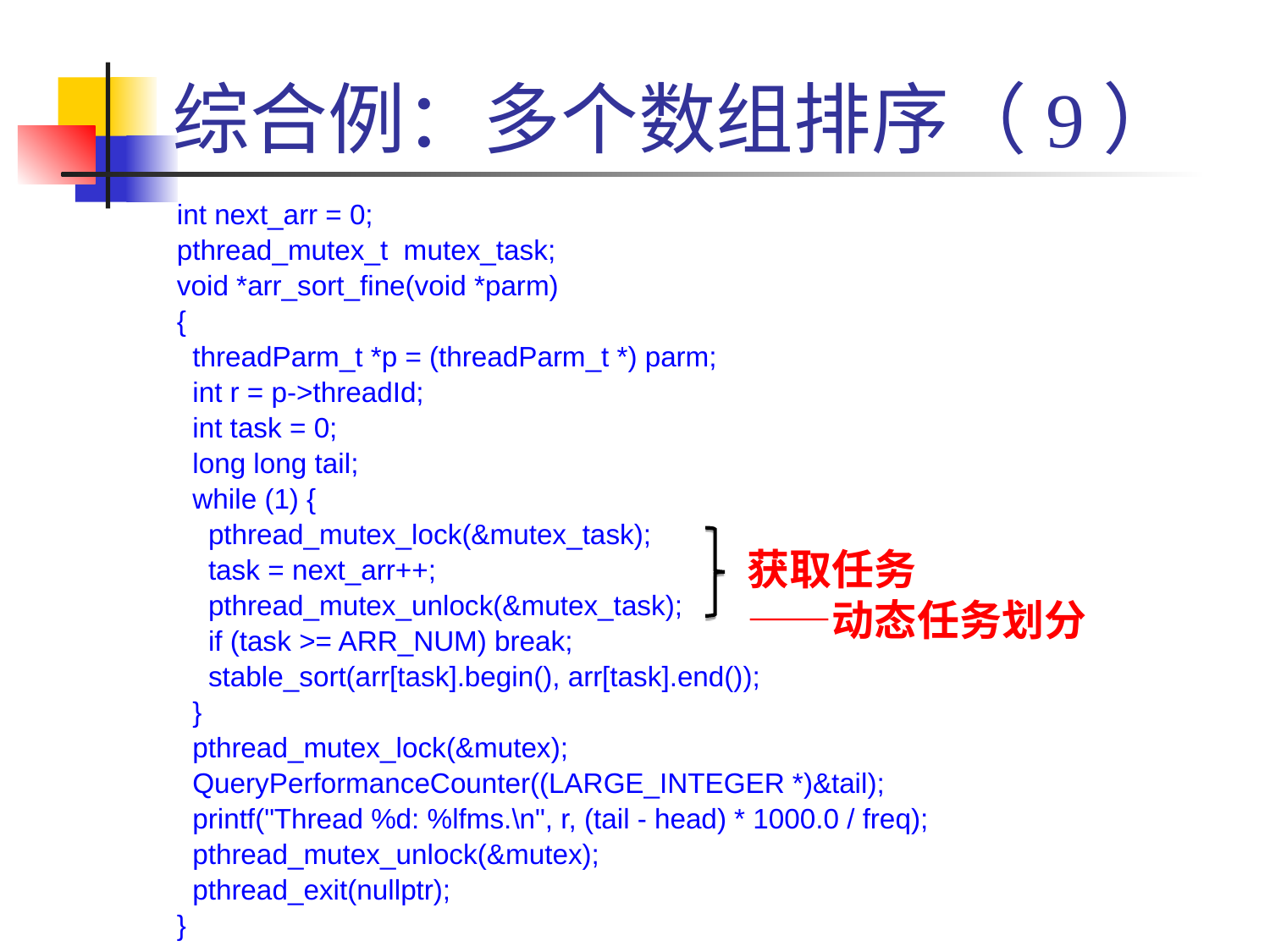

# 综合例：多个数组排序（9）
int next_arr = 0;
pthread_mutex_t  mutex_task;
void *arr_sort_fine(void *parm)
{
  threadParm_t *p = (threadParm_t *) parm;
  int r = p->threadId;
  int task = 0;
  long long tail;
  while (1) {
    pthread_mutex_lock(&mutex_task);
    task = next_arr++;
    pthread_mutex_unlock(&mutex_task);
    if (task >= ARR_NUM) break;
    stable_sort(arr[task].begin(), arr[task].end());
  }
  pthread_mutex_lock(&mutex);
  QueryPerformanceCounter((LARGE_INTEGER *)&tail);
  printf("Thread %d: %lfms.\n", r, (tail - head) * 1000.0 / freq);
  pthread_mutex_unlock(&mutex);
  pthread_exit(nullptr);
}

获取任务
——动态任务划分